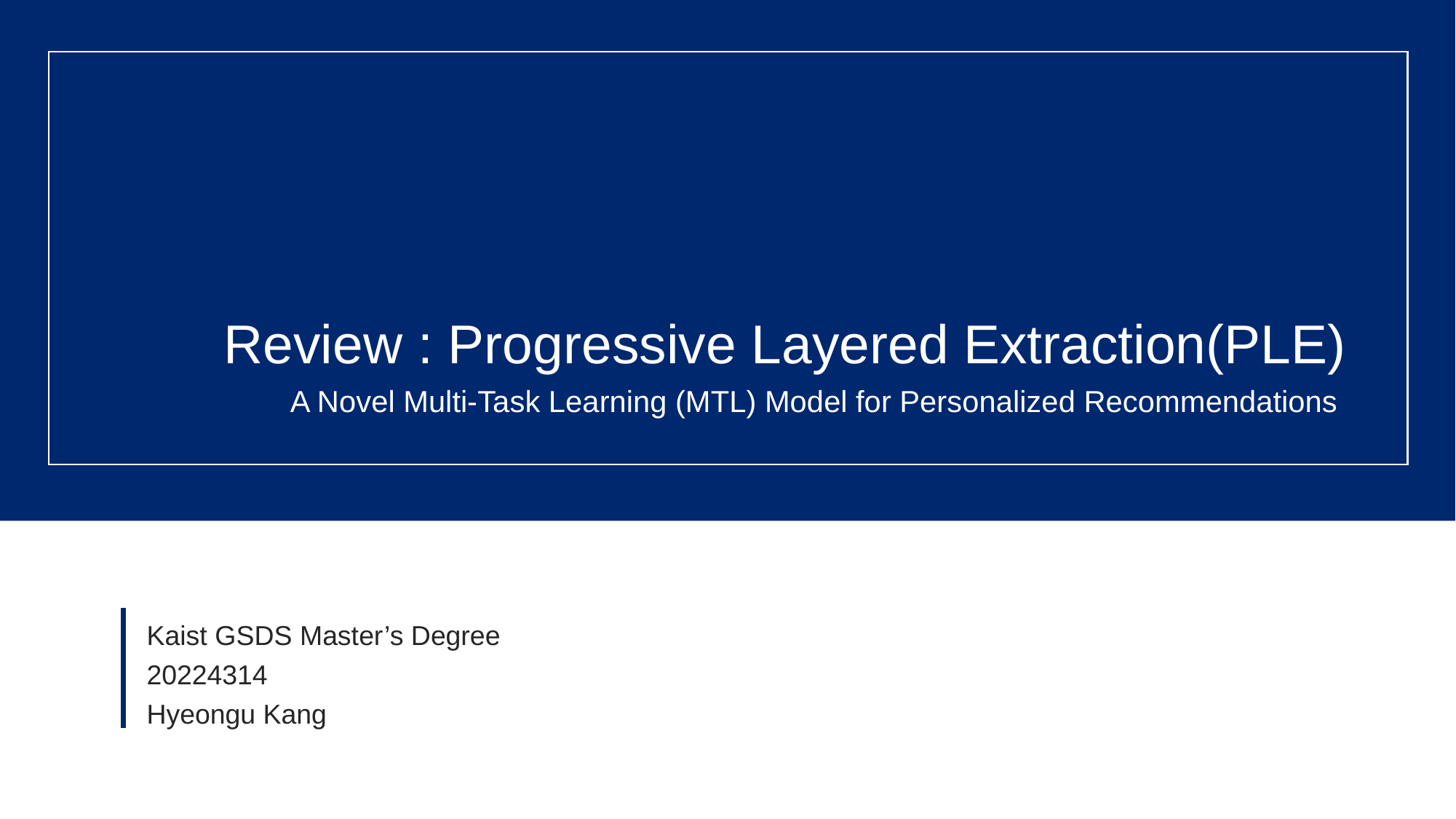

※ 디자인 변경이  안되는 부분은 [보기]- [슬라이드 마스터]에 들어가면 편집 가능합니다.
※ 슬라이드 좌우에 있는 샘플을 서식복사 ,  복사,  컬러  스포이드 해서 사용하면 작업이 편합니다.
COLOR

FONT COLOR

작은 글자: KoPubWorld돋움체 Light 14pt
본문: KoPubWorld돋움체 Medium 18pt
제목: KoPubWorld돋움체 Bold 24pt
제목: KoPubWorld돋움체 Bold 32pt
Review : Progressive Layered Extraction(PLE)
A Novel Multi-Task Learning (MTL) Model for Personalized Recommendations
Kaist GSDS Master’s Degree
20224314
Hyeongu Kang